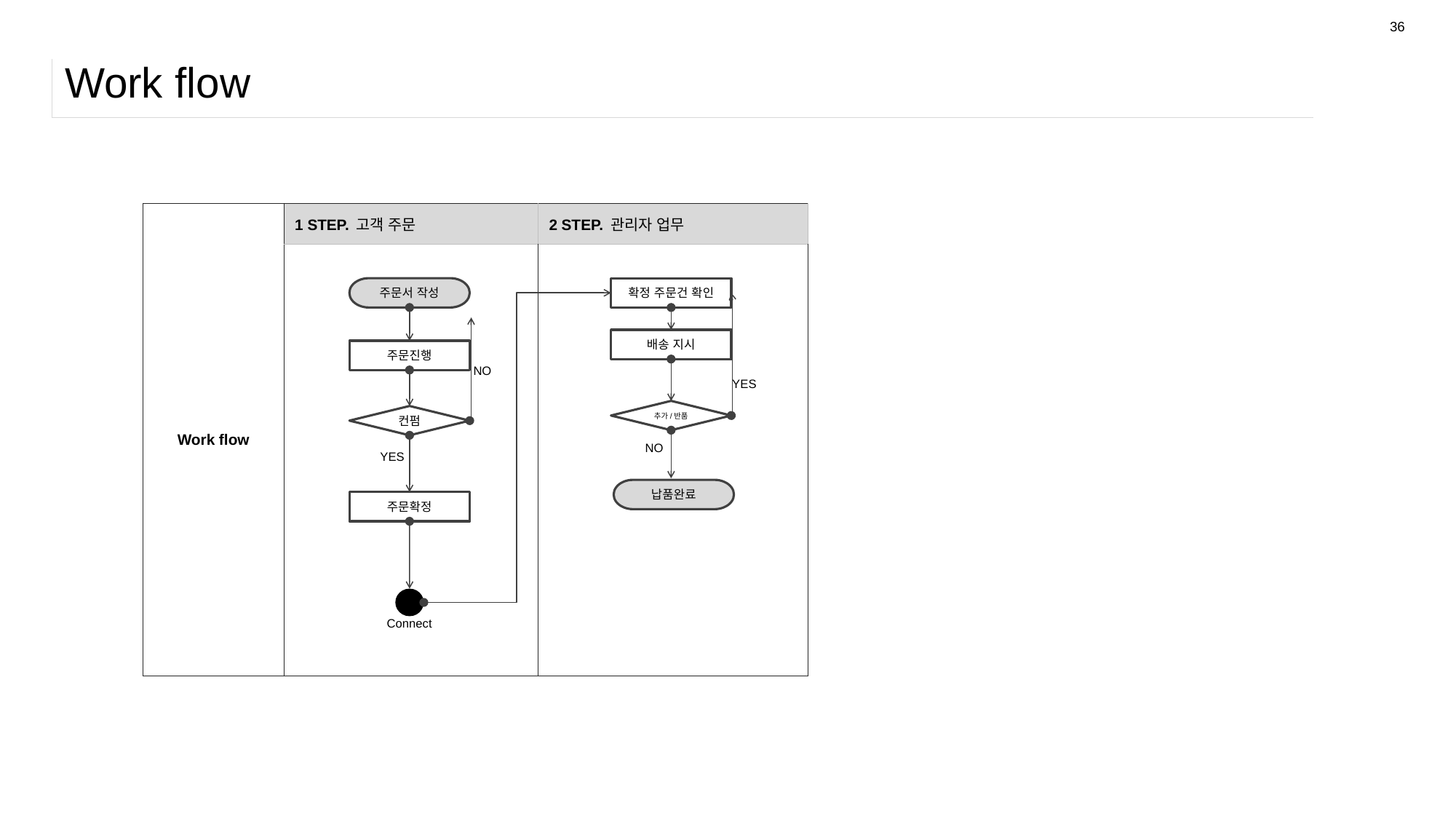

36
# Work flow
| Work flow | 1 STEP. 고객 주문 | 2 STEP. 관리자 업무 |
| --- | --- | --- |
|  |  |  |
주문서 작성
확정 주문건 확인
배송 지시
주문진행
NO
YES
추가/반품
컨펌
NO
YES
납품완료
주문확정

Connect